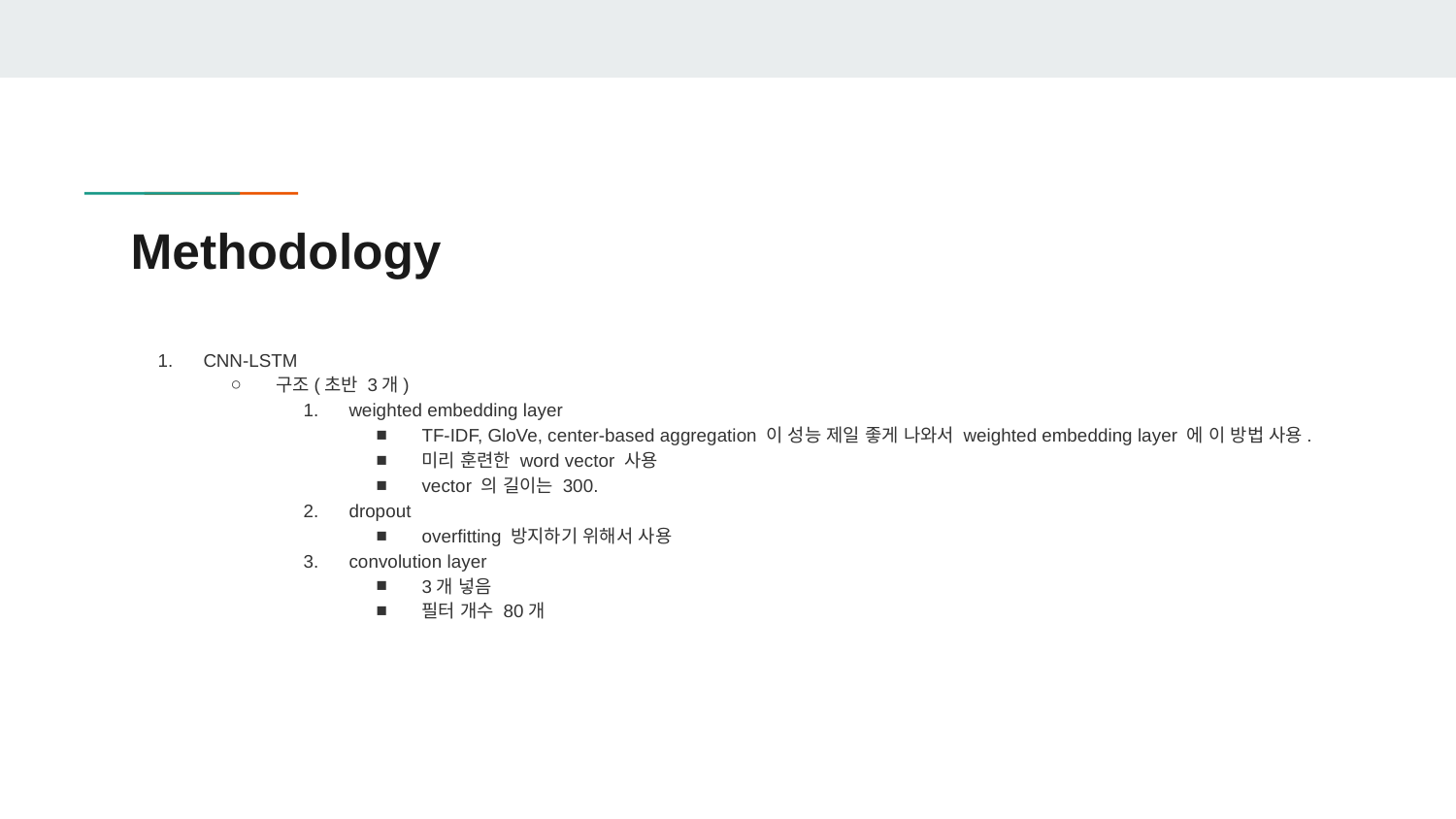

# Methodology
CNN-LSTM
구조(초반 3개)
weighted embedding layer
TF-IDF, GloVe, center-based aggregation 이 성능 제일 좋게 나와서 weighted embedding layer 에 이 방법 사용.
미리 훈련한 word vector 사용
vector 의 길이는 300.
dropout
overfitting 방지하기 위해서 사용
convolution layer
3개 넣음
필터 개수 80개